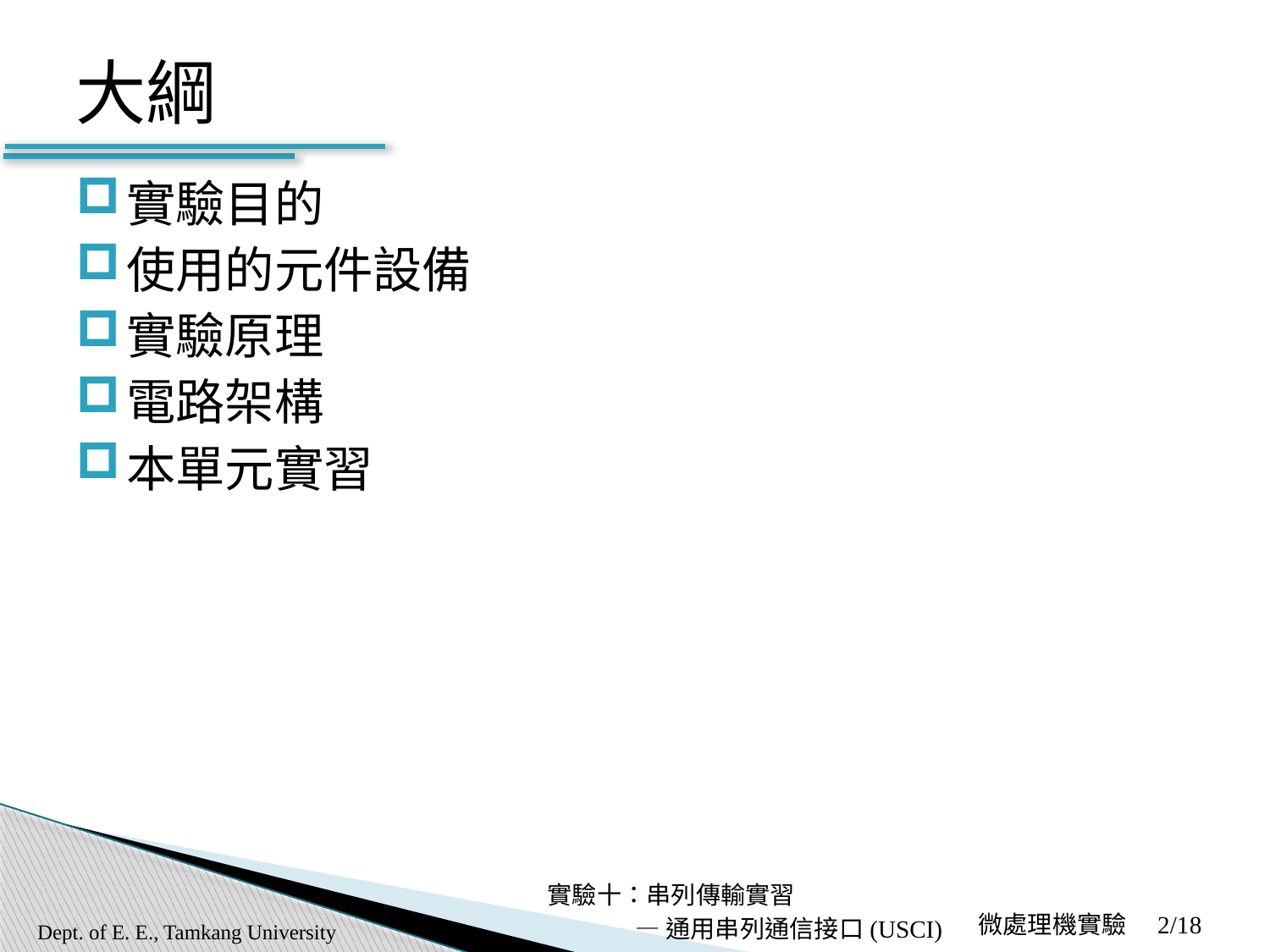

# 大綱
實驗目的
使用的元件設備
實驗原理
電路架構
本單元實習